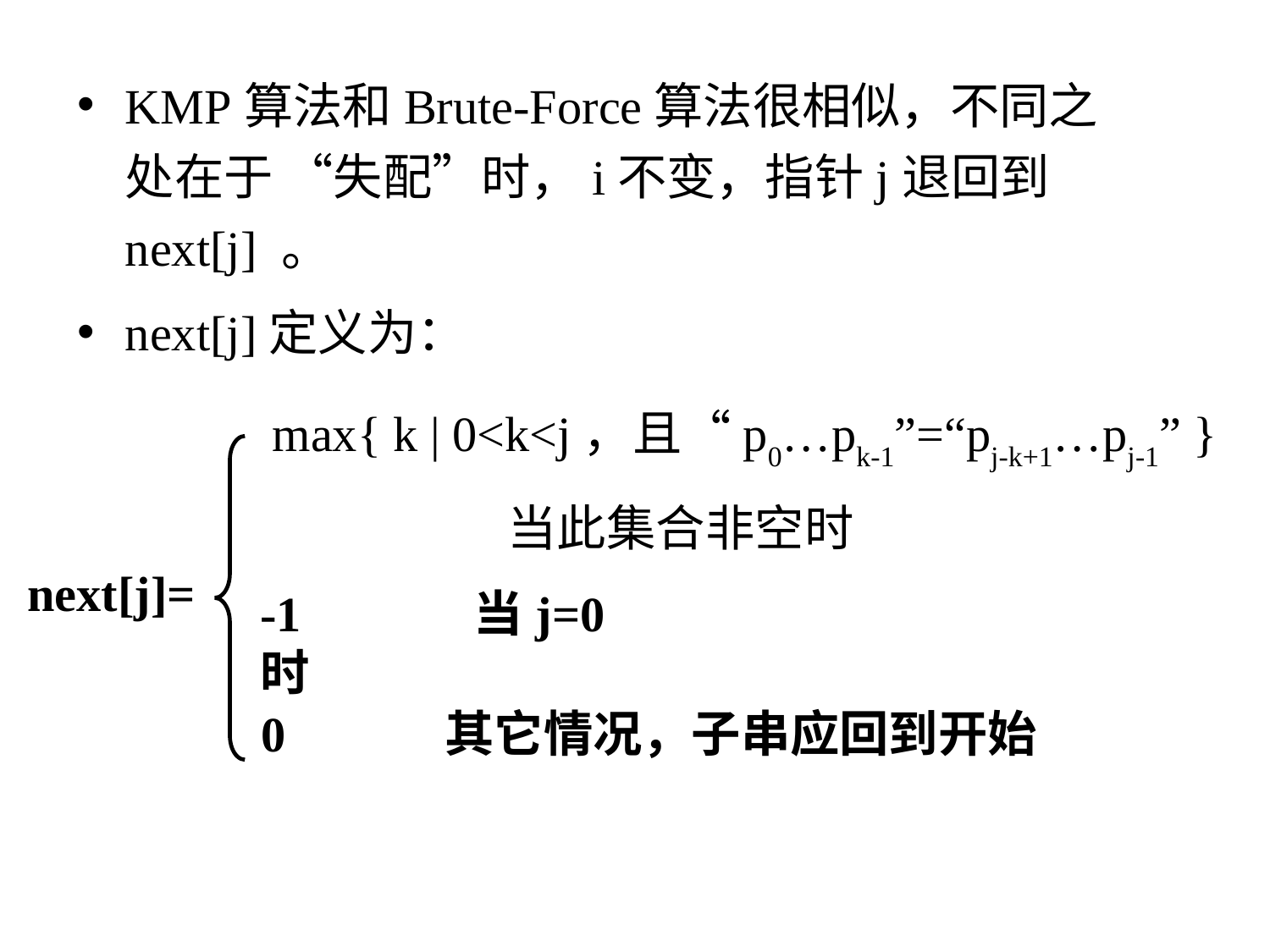

KMP算法和Brute-Force算法很相似，不同之处在于 “失配”时，i不变，指针j退回到next[j] 。
next[j]定义为：
max{ k | 0<k<j，且“p0…pk-1”=“pj-k+1…pj-1” }
                    当此集合非空时

next[j]=
-1            当j=0时
 0            其它情况，子串应回到开始